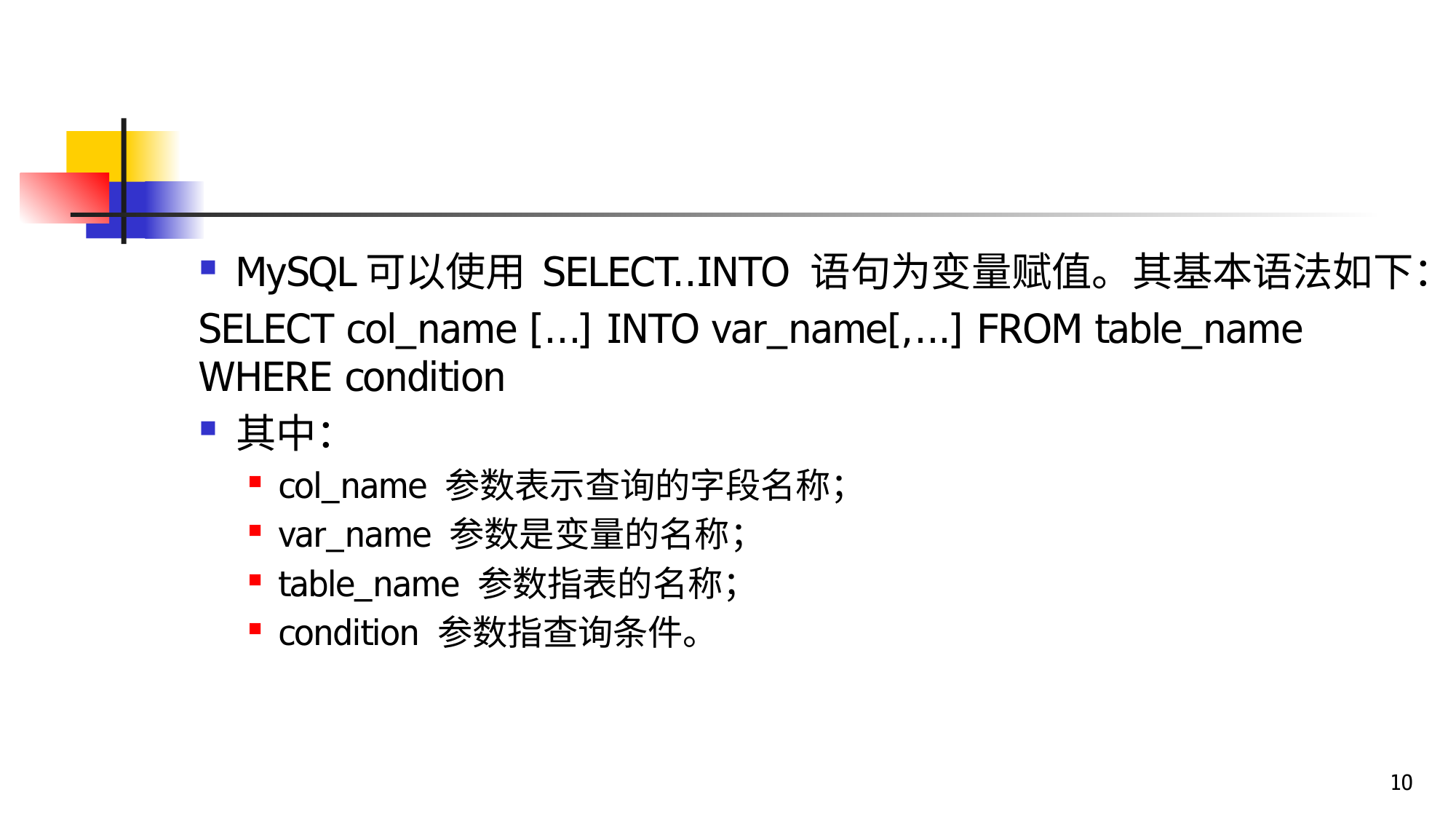

#
MySQL可以使用 SELECT..INTO 语句为变量赋值。其基本语法如下：
SELECT col_name [...] INTO var_name[,...] FROM table_name WHERE condition
其中：
col_name 参数表示查询的字段名称；
var_name 参数是变量的名称；
table_name 参数指表的名称；
condition 参数指查询条件。

10